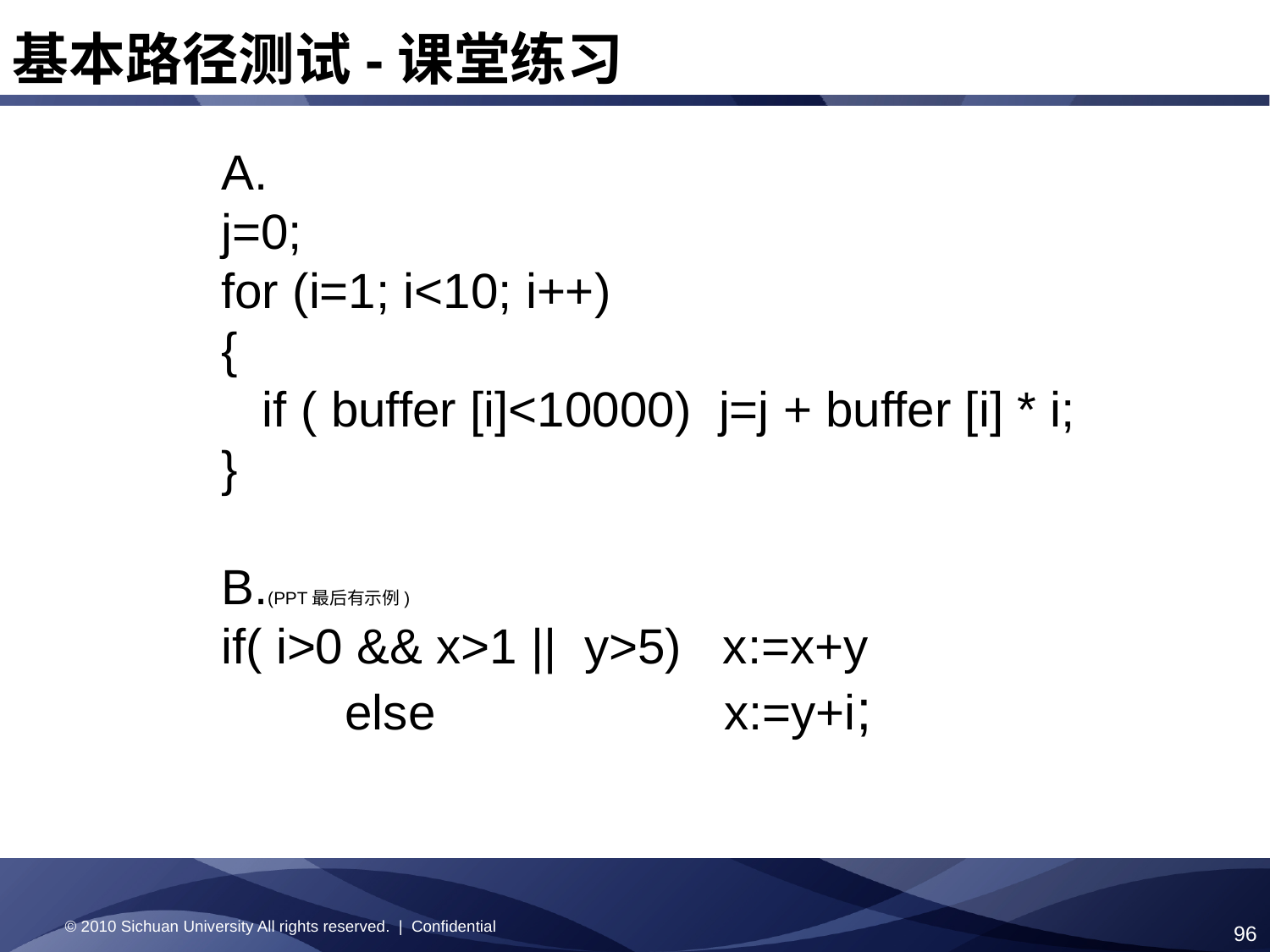

基本路径测试-课堂练习
A.
j=0;
for (i=1; i<10; i++)
{
   if ( buffer [i]<10000)  j=j + buffer [i] * i;
}

B.(PPT最后有示例)
if( i>0 && x>1 ||  y>5)   x:=x+y
         else                     x:=y+i;
© 2010 Sichuan University All rights reserved.  |  Confidential
96